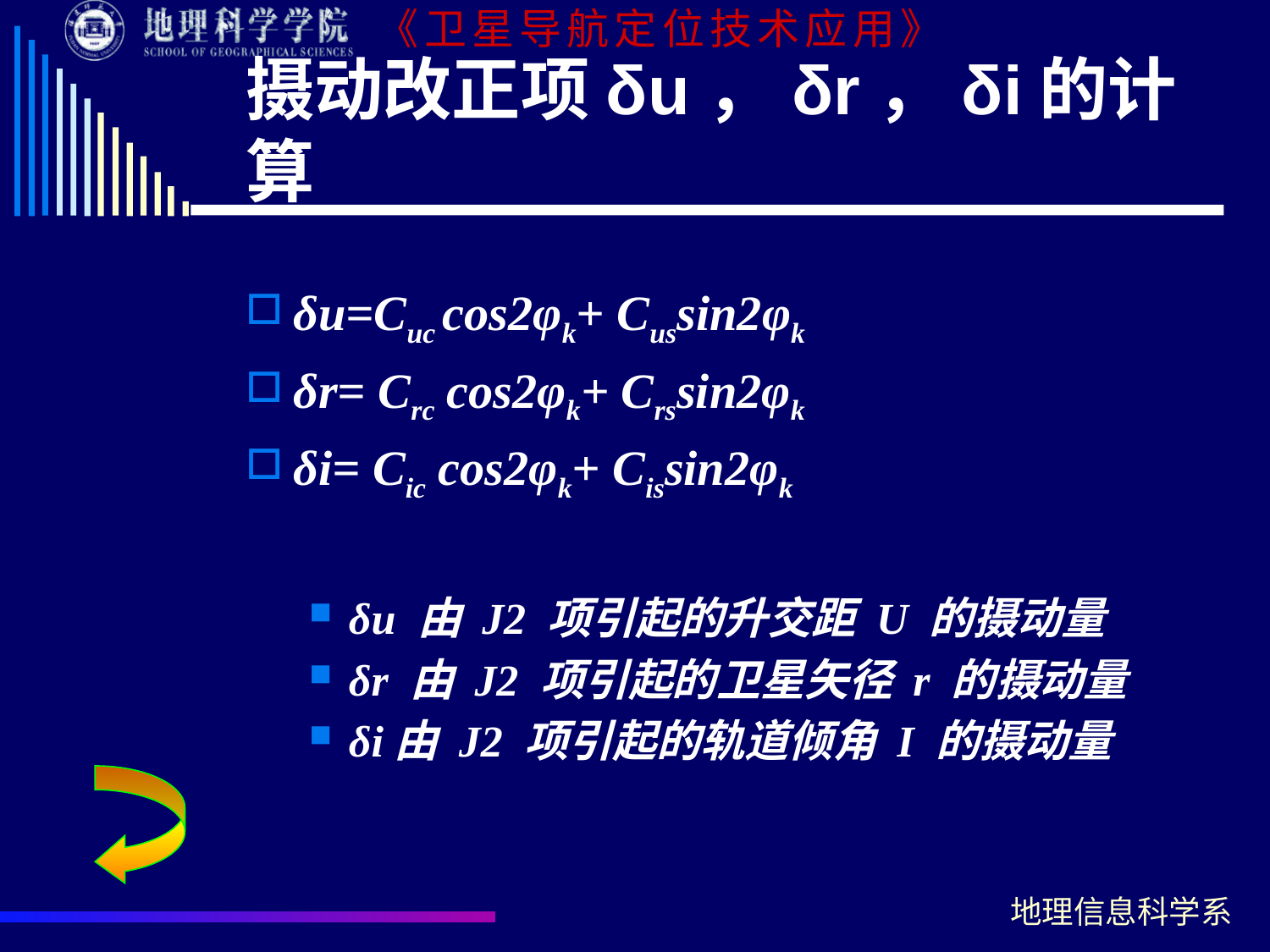

# 摄动改正项δu，δr，δi的计算
δu=Cuc cos2φk+ Cussin2φk
δr= Crc cos2φk+ Crssin2φk
δi= Cic cos2φk+ Cissin2φk

δu 由 J2 项引起的升交距 U 的摄动量
δr 由 J2 项引起的卫星矢径 r 的摄动量
δi由 J2 项引起的轨道倾角 I 的摄动量